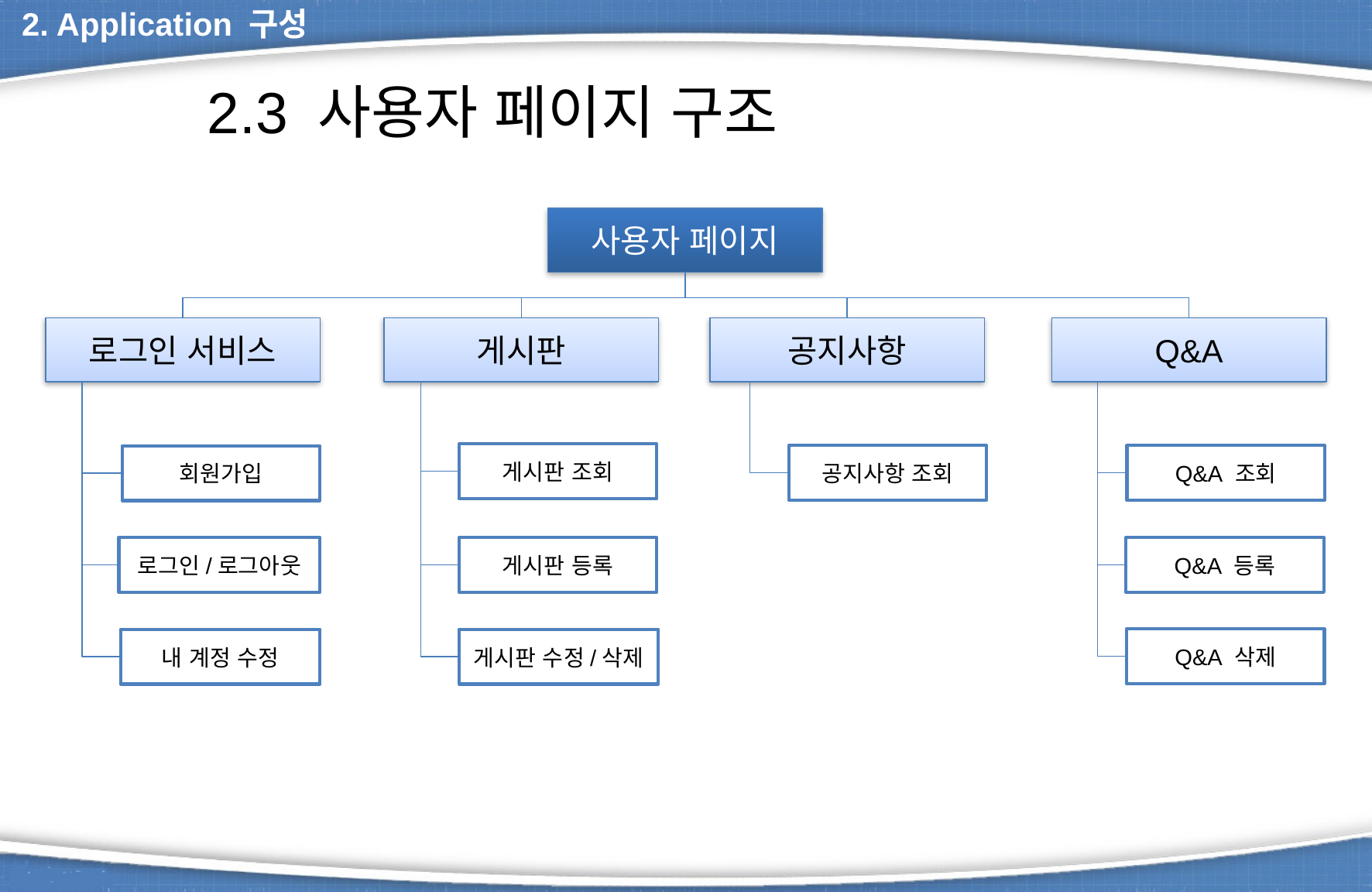

2. Application 구성
# 2.3 사용자 페이지 구조
사용자 페이지
로그인 서비스
게시판
공지사항
Q&A
게시판 조회
공지사항 조회
Q&A 조회
회원가입
로그인/로그아웃
게시판 등록
Q&A 등록
Q&A 삭제
내 계정 수정
게시판 수정/삭제